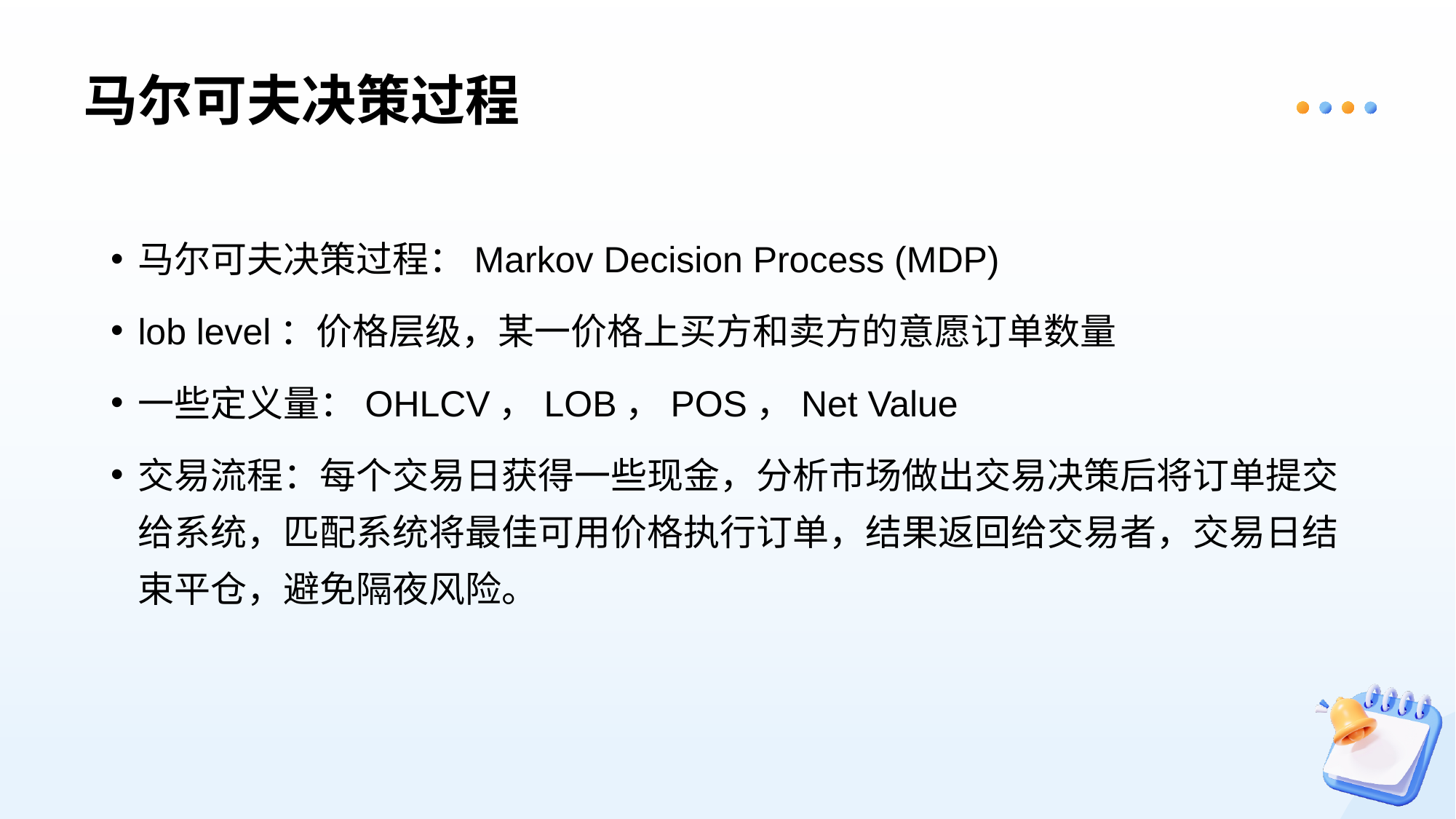

# 马尔可夫决策过程
马尔可夫决策过程：Markov Decision Process (MDP)
lob level：价格层级，某一价格上买方和卖方的意愿订单数量
一些定义量：OHLCV，LOB，POS，Net Value
交易流程：每个交易日获得一些现金，分析市场做出交易决策后将订单提交给系统，匹配系统将最佳可用价格执行订单，结果返回给交易者，交易日结束平仓，避免隔夜风险。